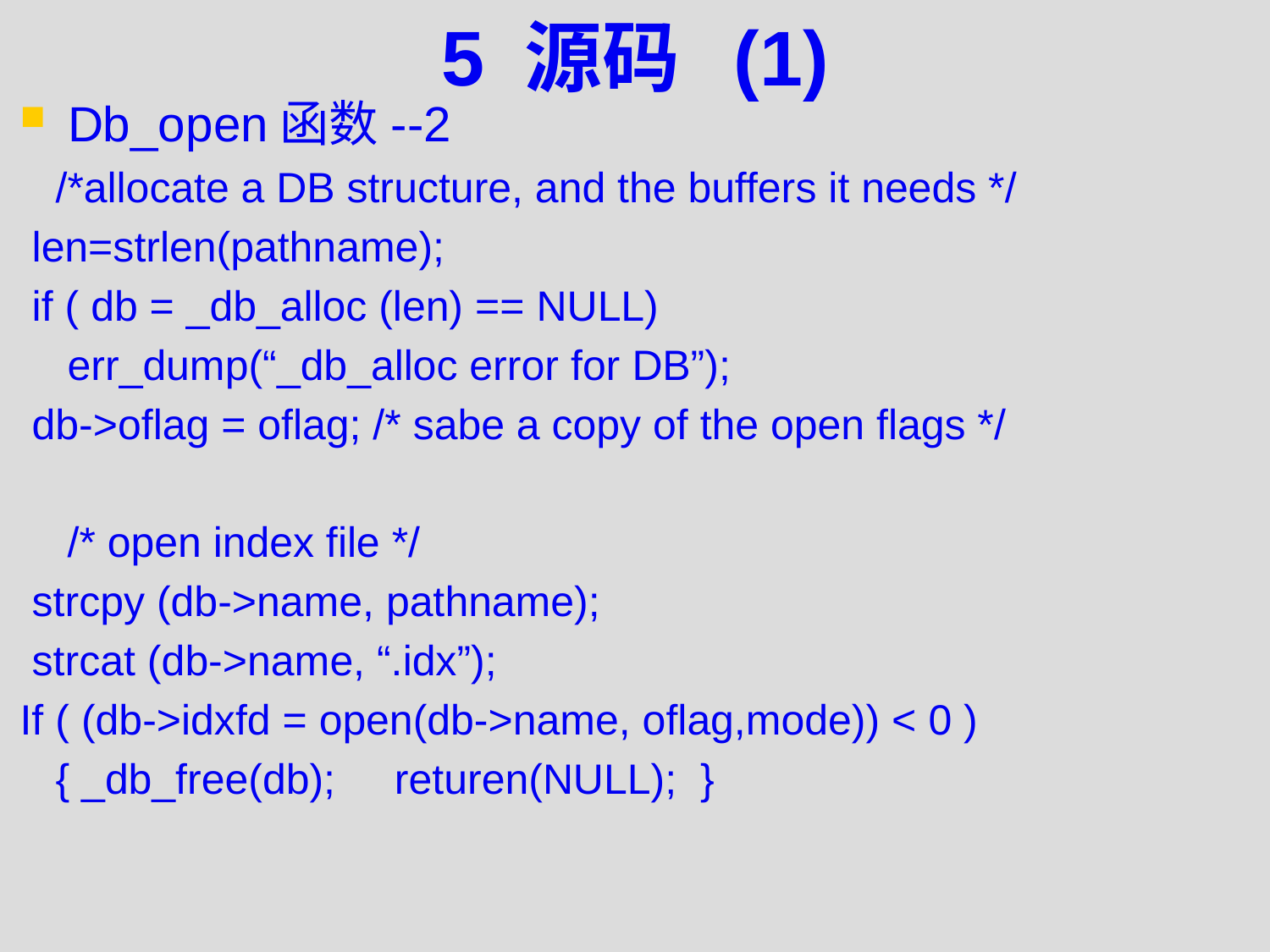

# 5 源码  (1)
Db_open函数--2
   /*allocate a DB structure, and the buffers it needs */
 len=strlen(pathname);
 if ( db = _db_alloc (len) == NULL)
    err_dump(“_db_alloc error for DB”);
 db->oflag = oflag; /* sabe a copy of the open flags */

    /* open index file */
 strcpy (db->name, pathname);
 strcat (db->name, “.idx”);
If ( (db->idxfd = open(db->name, oflag,mode)) < 0 )
   { _db_free(db);     returen(NULL);  }